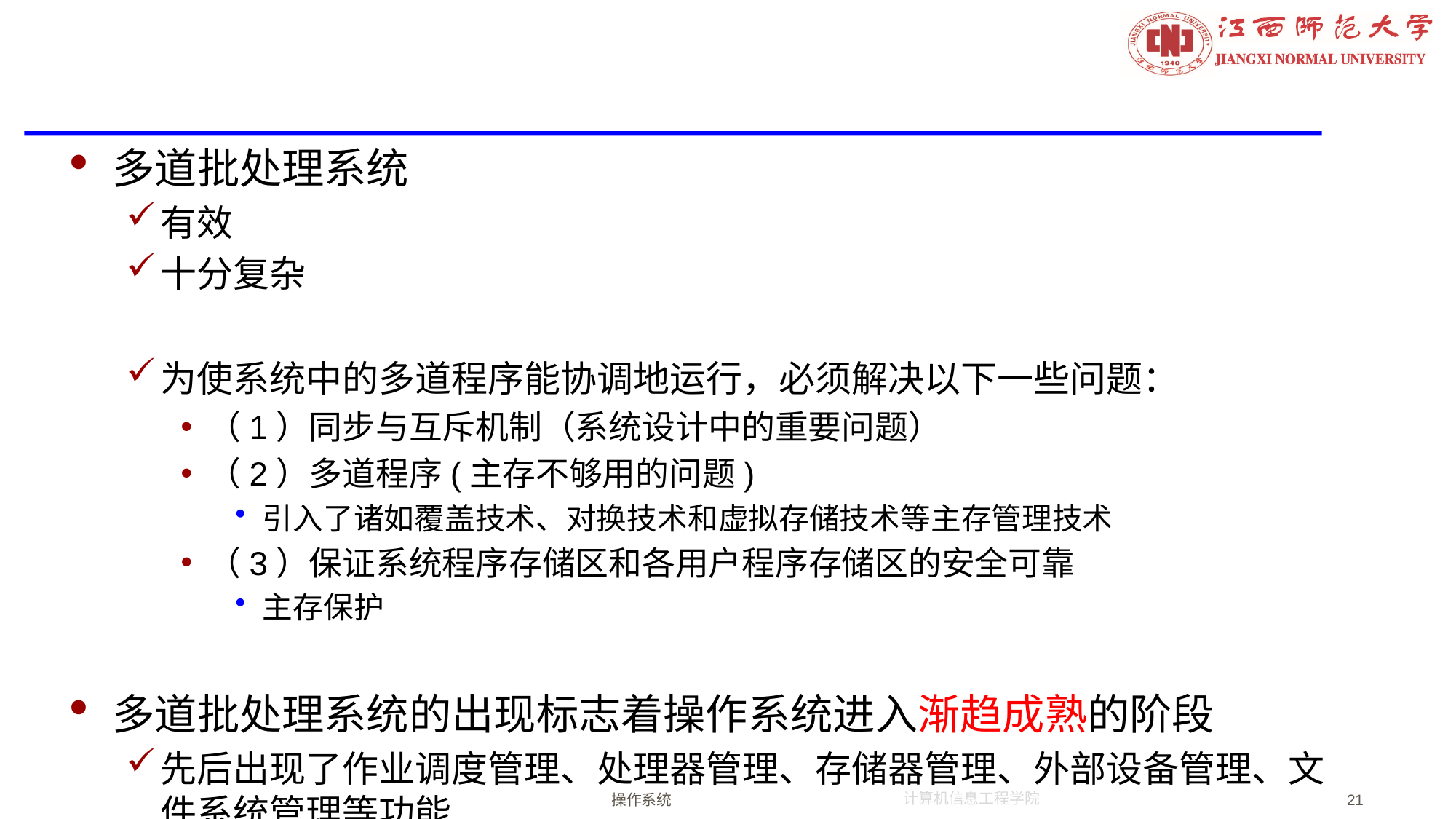

#
多道批处理系统
有效
十分复杂

为使系统中的多道程序能协调地运行，必须解决以下一些问题：
（1）同步与互斥机制（系统设计中的重要问题）
（2）多道程序(主存不够用的问题)
引入了诸如覆盖技术、对换技术和虚拟存储技术等主存管理技术
（3）保证系统程序存储区和各用户程序存储区的安全可靠
主存保护

多道批处理系统的出现标志着操作系统进入渐趋成熟的阶段
先后出现了作业调度管理、处理器管理、存储器管理、外部设备管理、文件系统管理等功能
操作系统
21